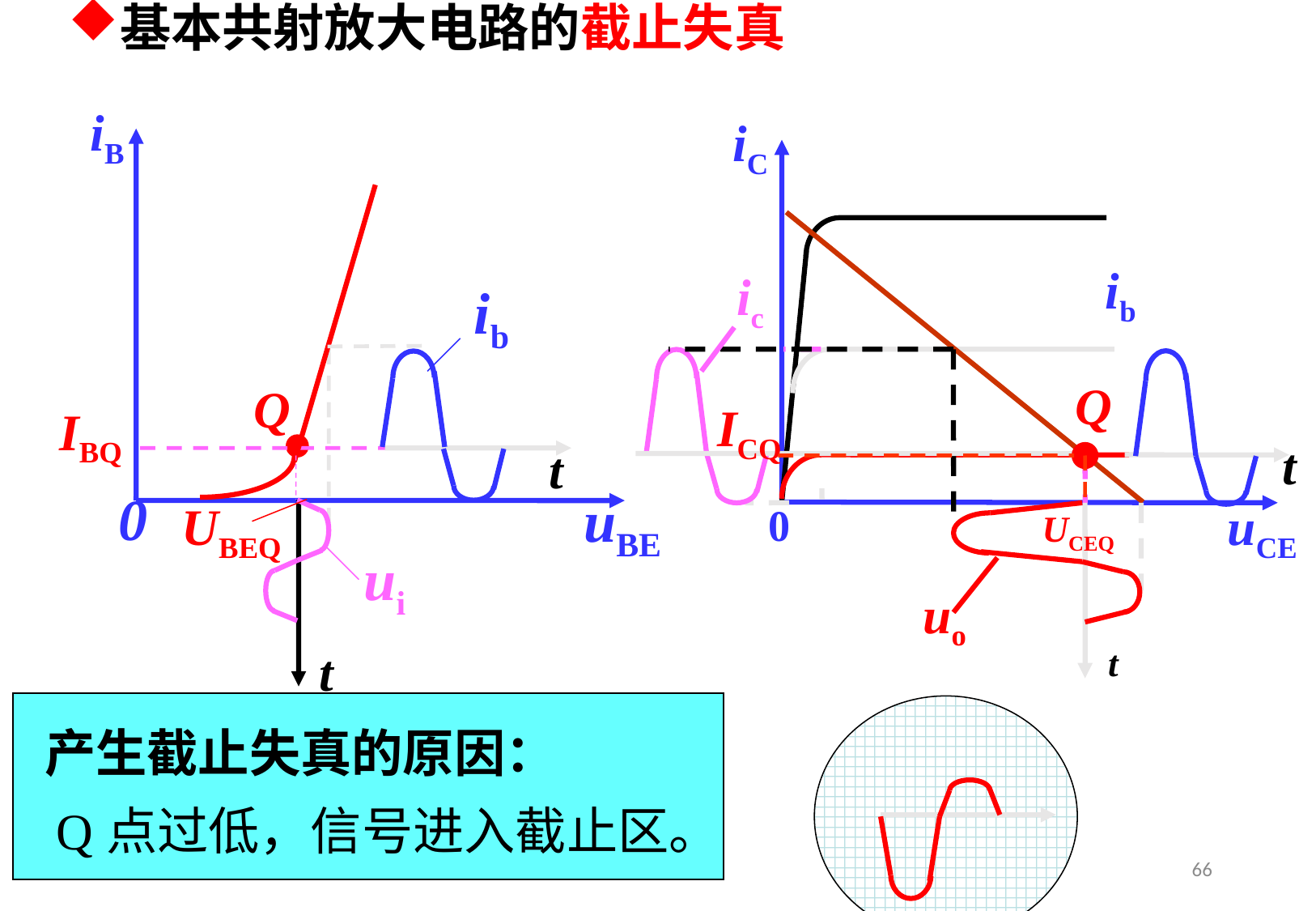

基本共射放大电路的截止失真
iB

uBE

0
iC

uCE

ib

t

ic

ib

t

Q
Q
ICQ

IBQ

UCEQ

UBEQ

t

0

t

ui

uo

产生截止失真的原因：

Q点过低，信号进入截止区。
66